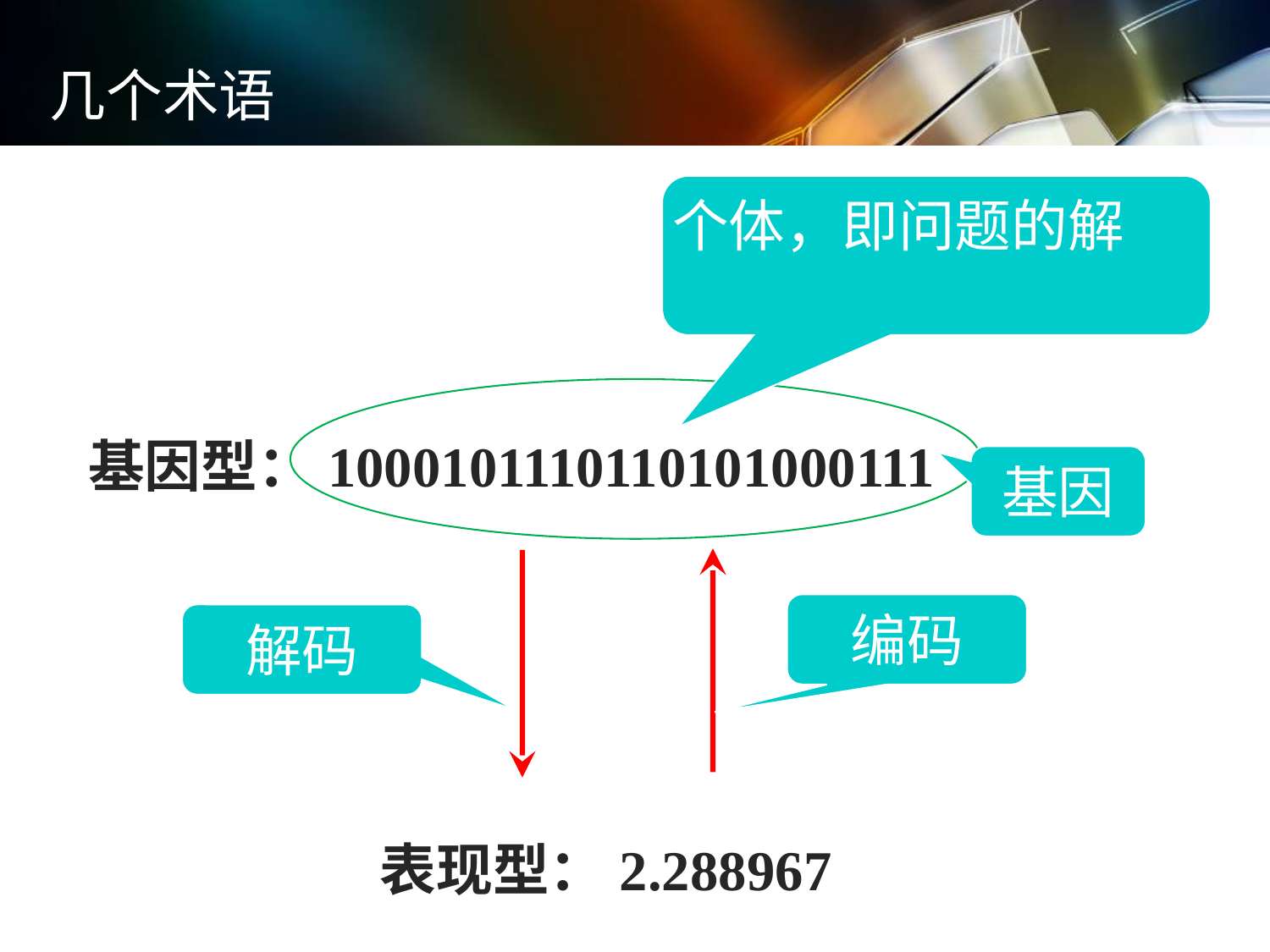

几个术语
个体，即问题的解

基因型：1000101110110101000111
基因

编码
解码
表现型：2.288967